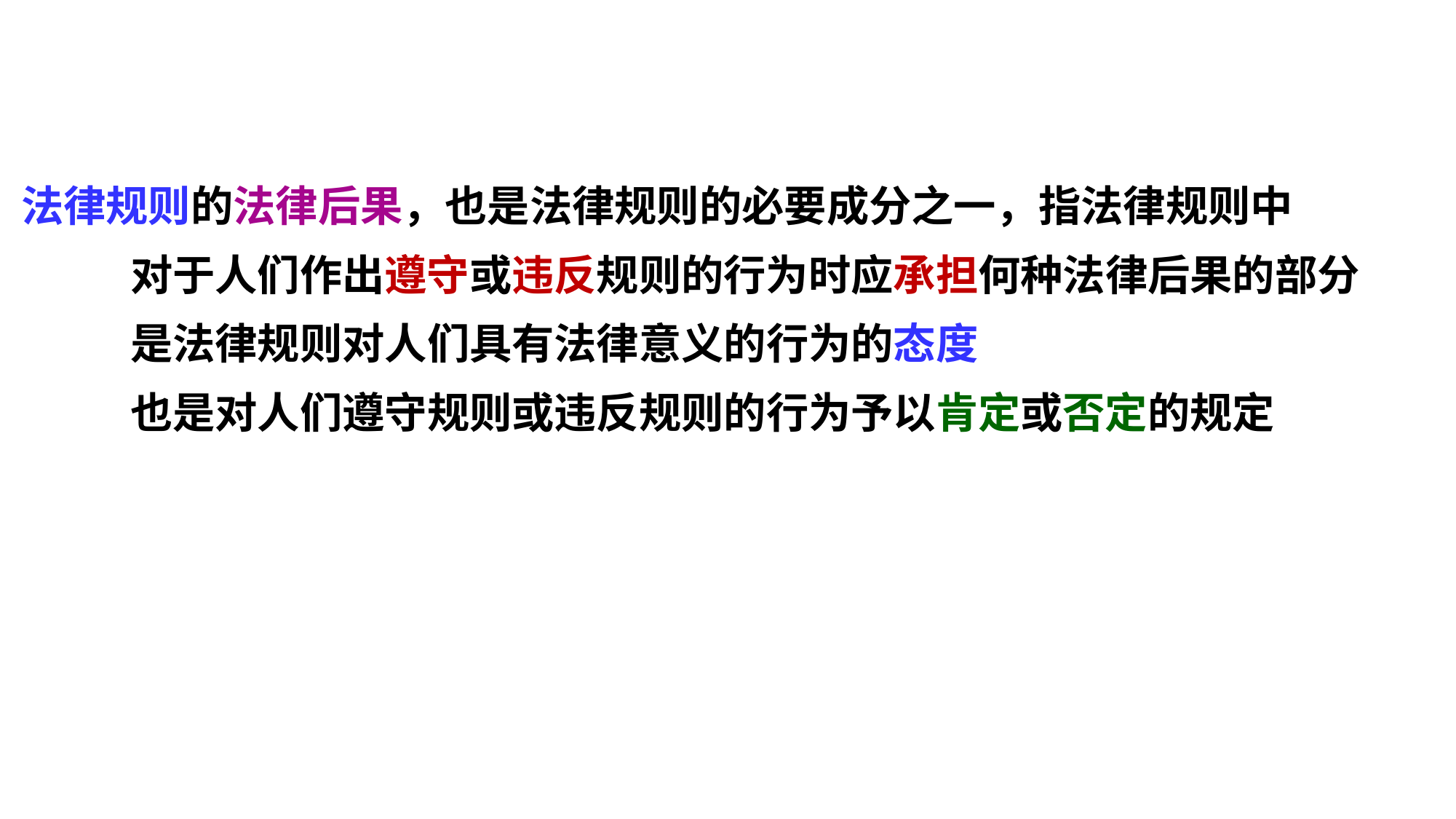

法律规则的法律后果，也是法律规则的必要成分之一，指法律规则中
	对于人们作出遵守或违反规则的行为时应承担何种法律后果的部分
	是法律规则对人们具有法律意义的行为的态度
	也是对人们遵守规则或违反规则的行为予以肯定或否定的规定